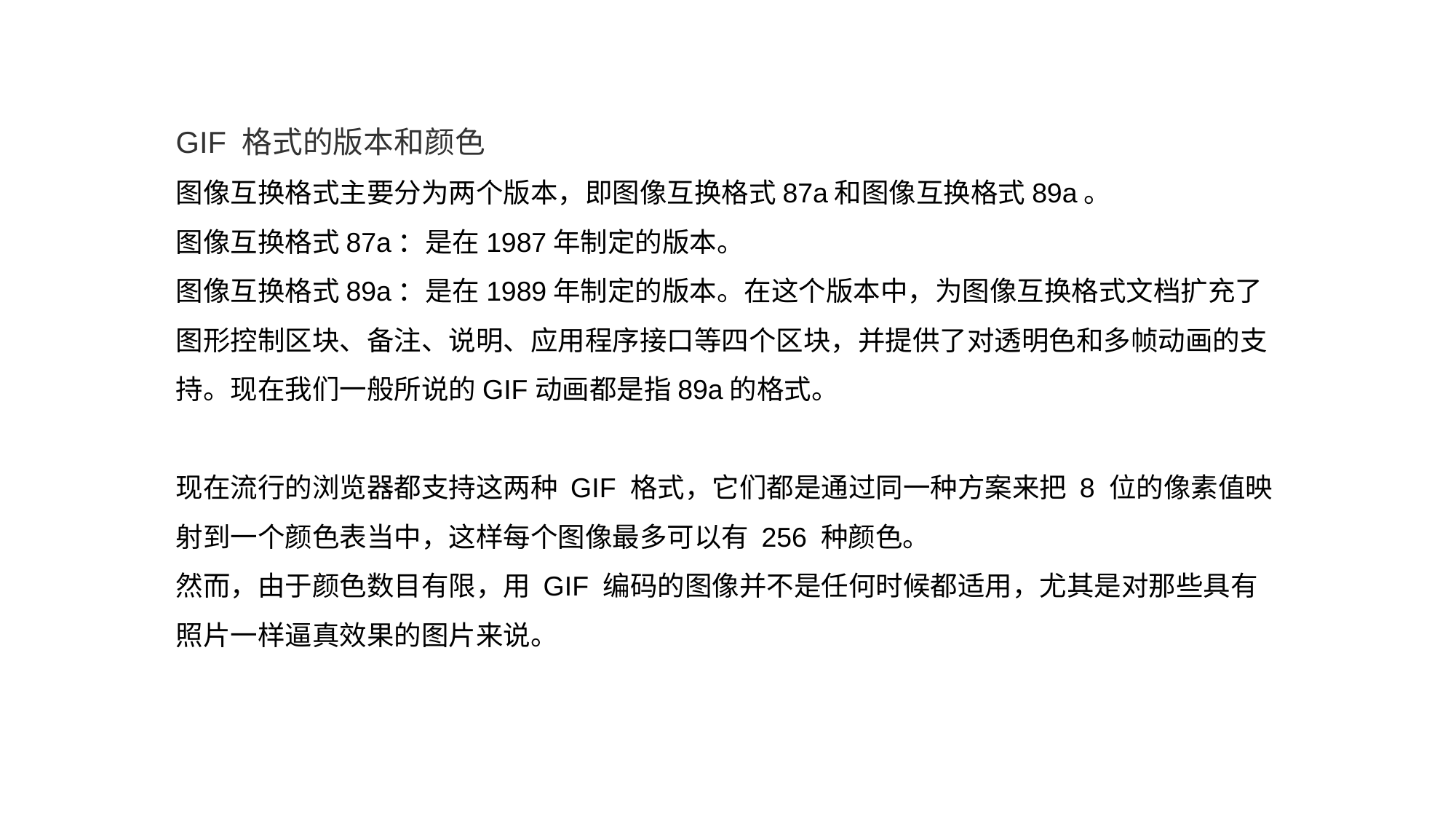

GIF 格式的版本和颜色
图像互换格式主要分为两个版本，即图像互换格式87a和图像互换格式89a。
图像互换格式87a：是在1987年制定的版本。
图像互换格式89a：是在1989年制定的版本。在这个版本中，为图像互换格式文档扩充了图形控制区块、备注、说明、应用程序接口等四个区块，并提供了对透明色和多帧动画的支持。现在我们一般所说的GIF动画都是指89a的格式。

现在流行的浏览器都支持这两种 GIF 格式，它们都是通过同一种方案来把 8 位的像素值映射到一个颜色表当中，这样每个图像最多可以有 256 种颜色。
然而，由于颜色数目有限，用 GIF 编码的图像并不是任何时候都适用，尤其是对那些具有照片一样逼真效果的图片来说。